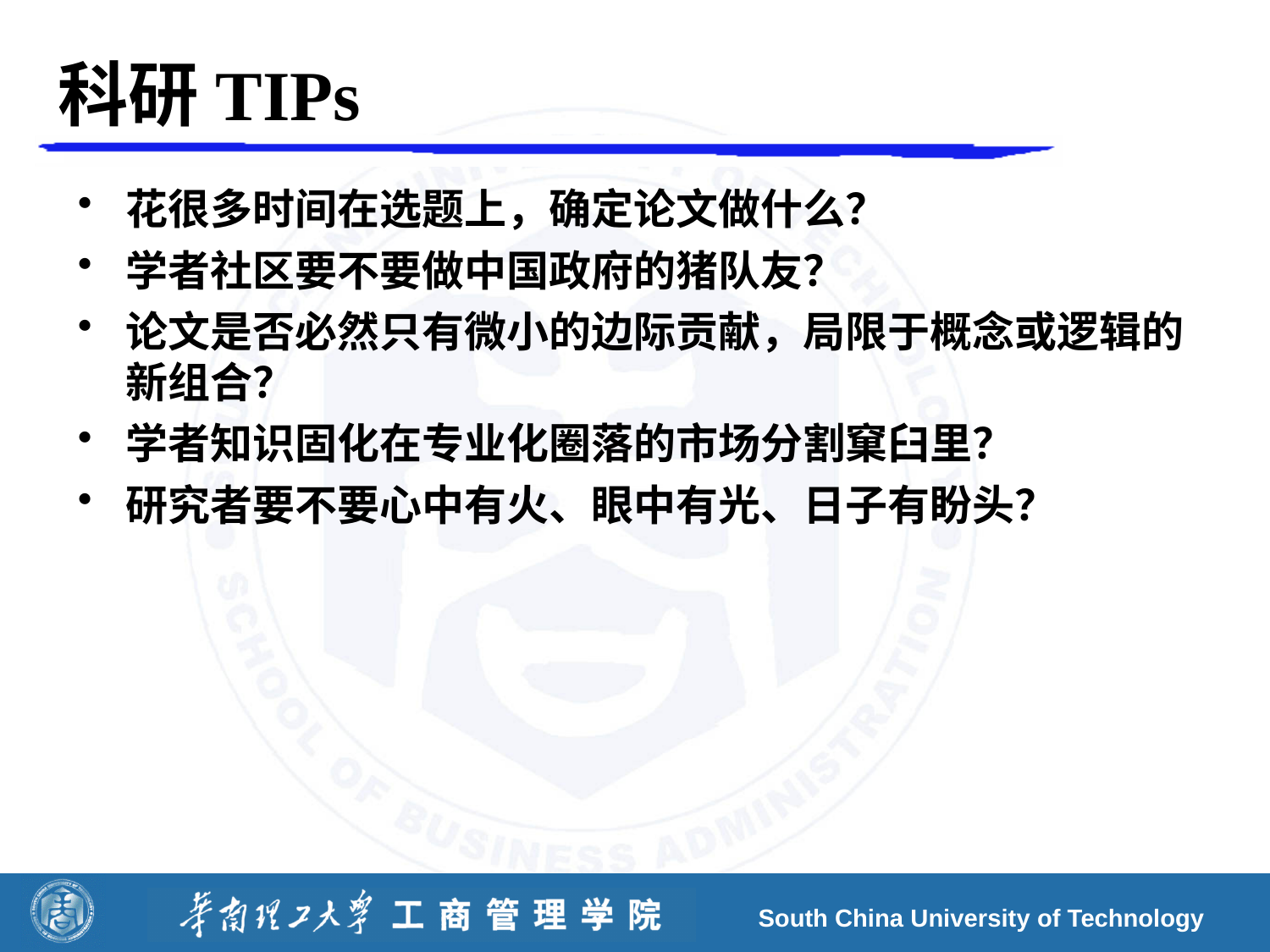

# 科研TIPs
花很多时间在选题上，确定论文做什么？
学者社区要不要做中国政府的猪队友？
论文是否必然只有微小的边际贡献，局限于概念或逻辑的新组合？
学者知识固化在专业化圈落的市场分割窠臼里？
研究者要不要心中有火、眼中有光、日子有盼头？

South China University of Technology